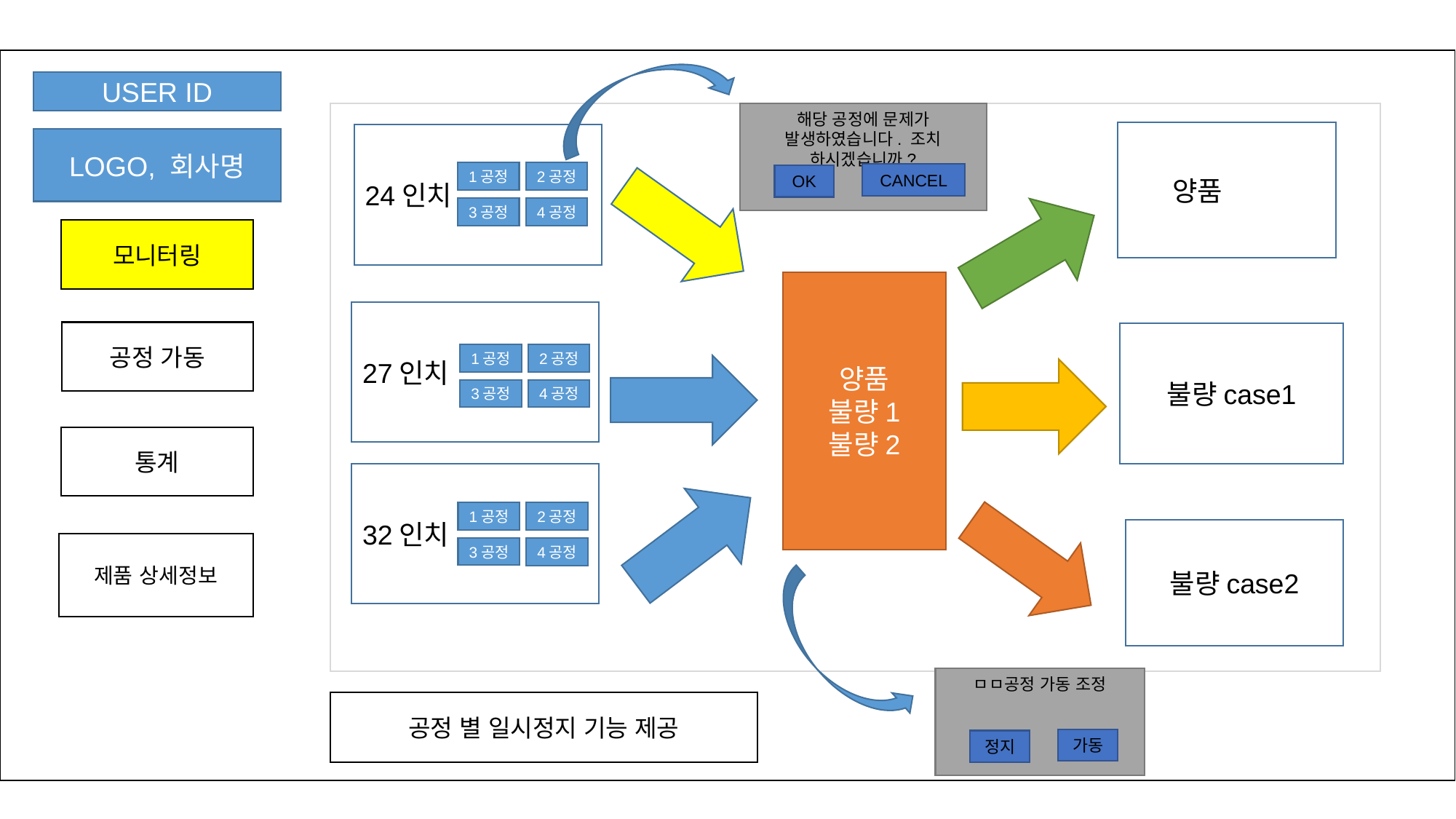

USER ID

해당 공정에 문제가 발생하였습니다. 조치 하시겠습니까?
양품
24인치
LOGO, 회사명
2공정
1공정
CANCEL
OK

3공정
4공정

모니터링
양품
불량1
불량2
27인치
공정 가동
불량case1
2공정
1공정

3공정
4공정
통계
32인치

2공정
1공정

불량case2
제품 상세정보
3공정
4공정

ㅁㅁ공정 가동 조정
공정 별 일시정지 기능 제공
가동
정지